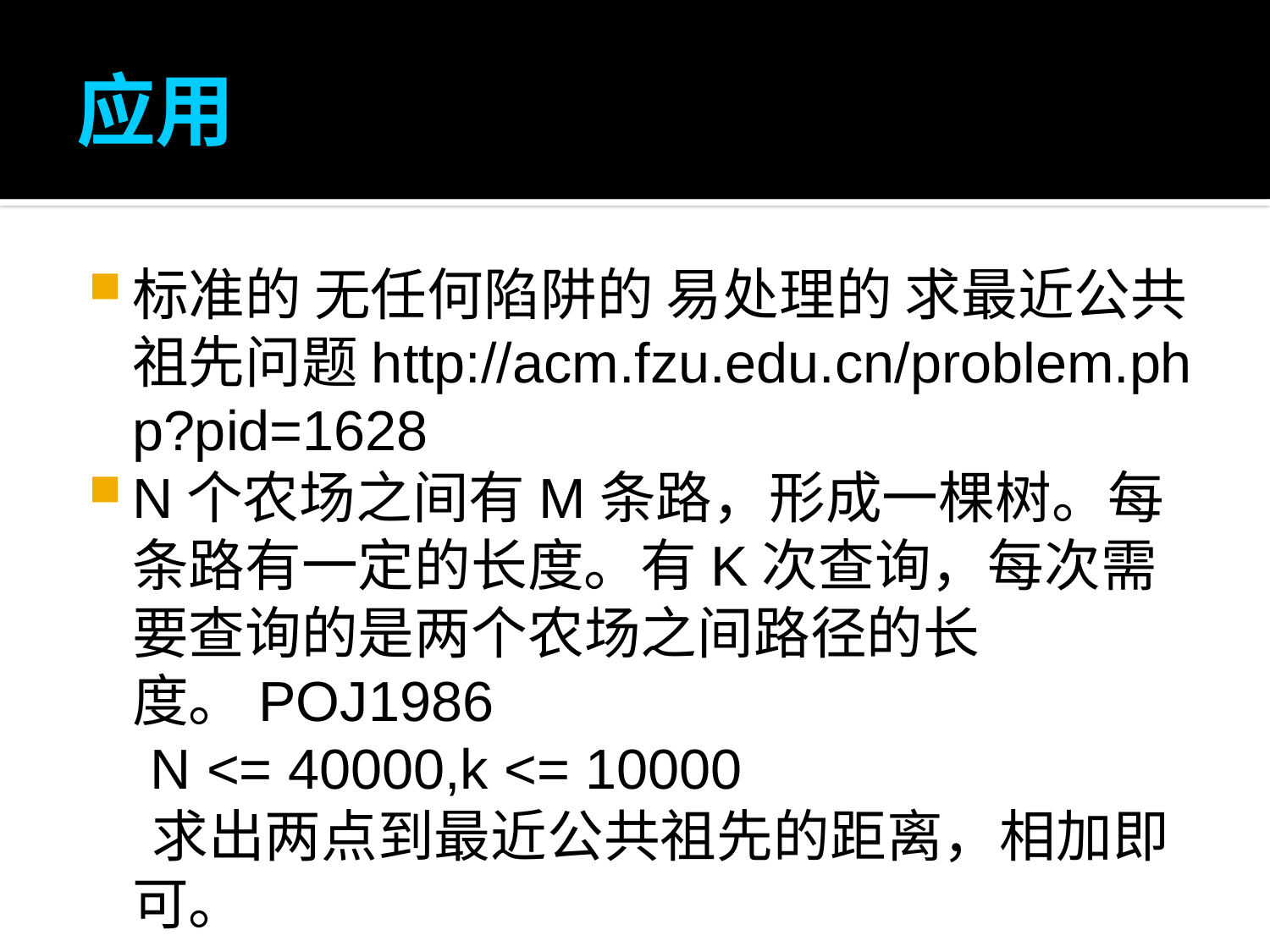

# 应用
标准的 无任何陷阱的 易处理的 求最近公共祖先问题http://acm.fzu.edu.cn/problem.php?pid=1628
N个农场之间有M条路，形成一棵树。每条路有一定的长度。有K次查询，每次需要查询的是两个农场之间路径的长度。POJ1986
    N <= 40000,k <= 10000
    求出两点到最近公共祖先的距离，相加即可。